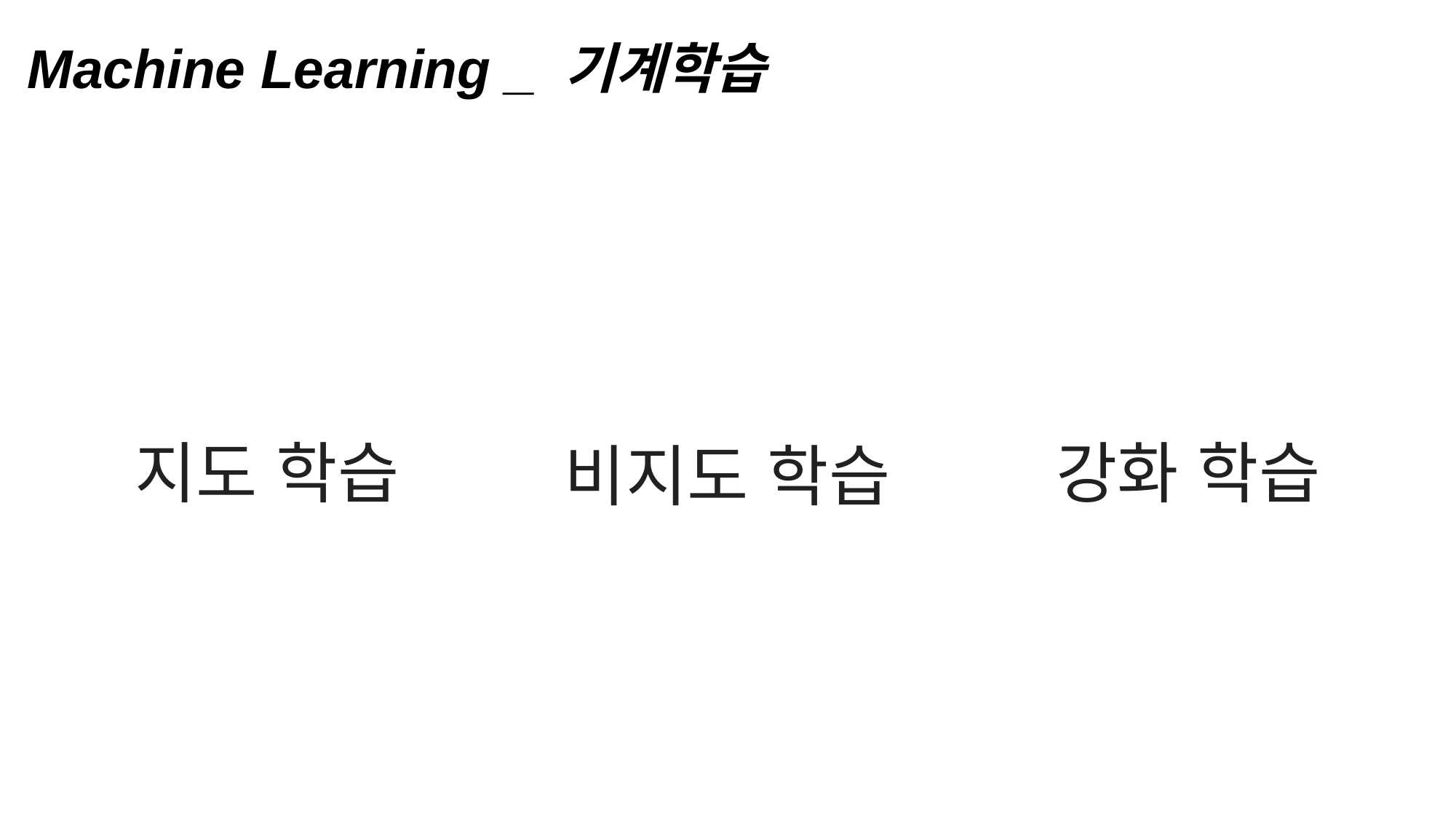

# Machine Learning _ 기계학습
지도 학습
강화 학습
비지도 학습